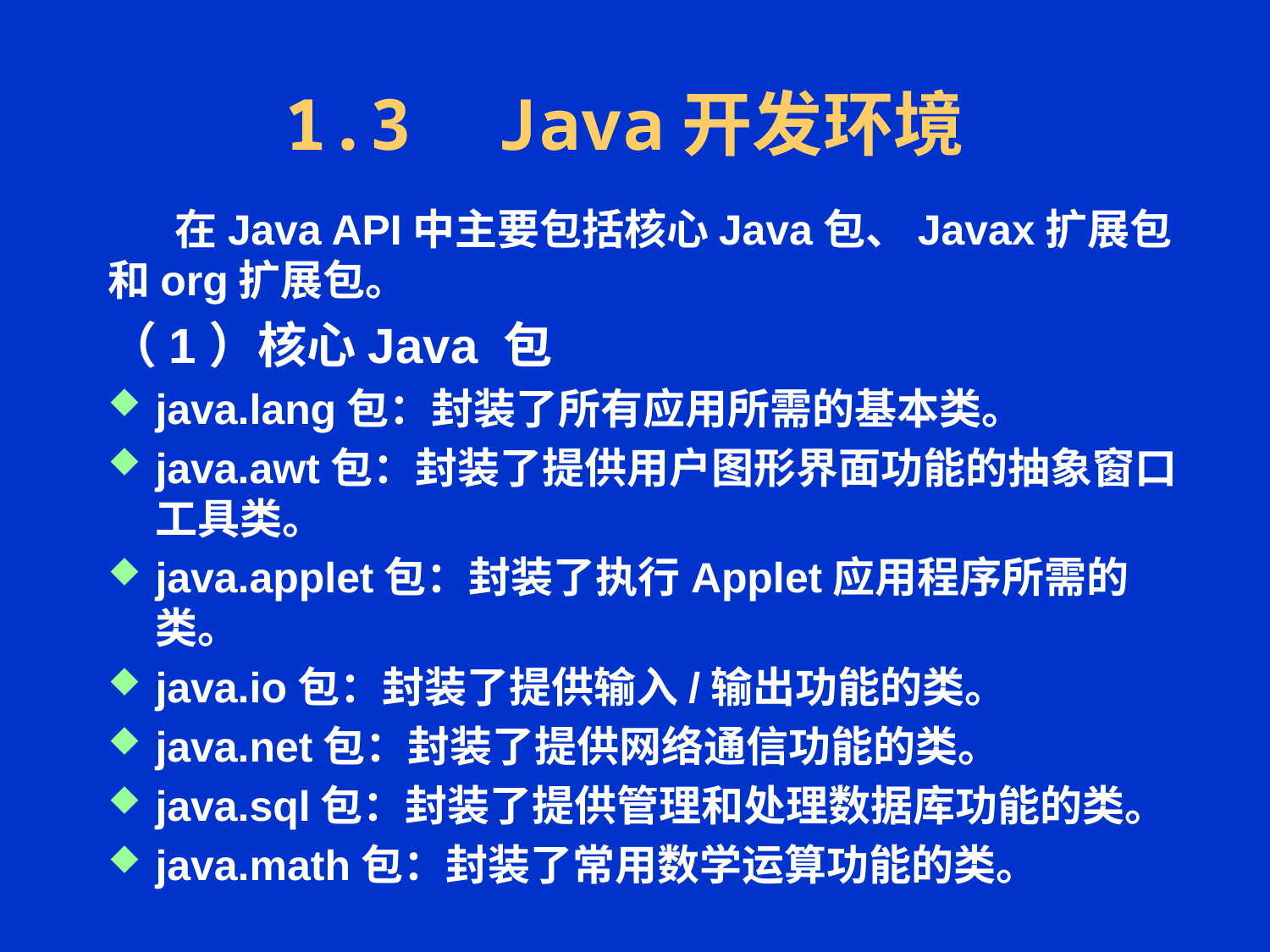

# 1.3  Java开发环境
      在Java API中主要包括核心Java包、Javax扩展包和org扩展包。
（1）核心Java 包
java.lang包：封装了所有应用所需的基本类。
java.awt包：封装了提供用户图形界面功能的抽象窗口工具类。
java.applet包：封装了执行Applet应用程序所需的类。
java.io包：封装了提供输入/输出功能的类。
java.net包：封装了提供网络通信功能的类。
java.sql包：封装了提供管理和处理数据库功能的类。
java.math包：封装了常用数学运算功能的类。